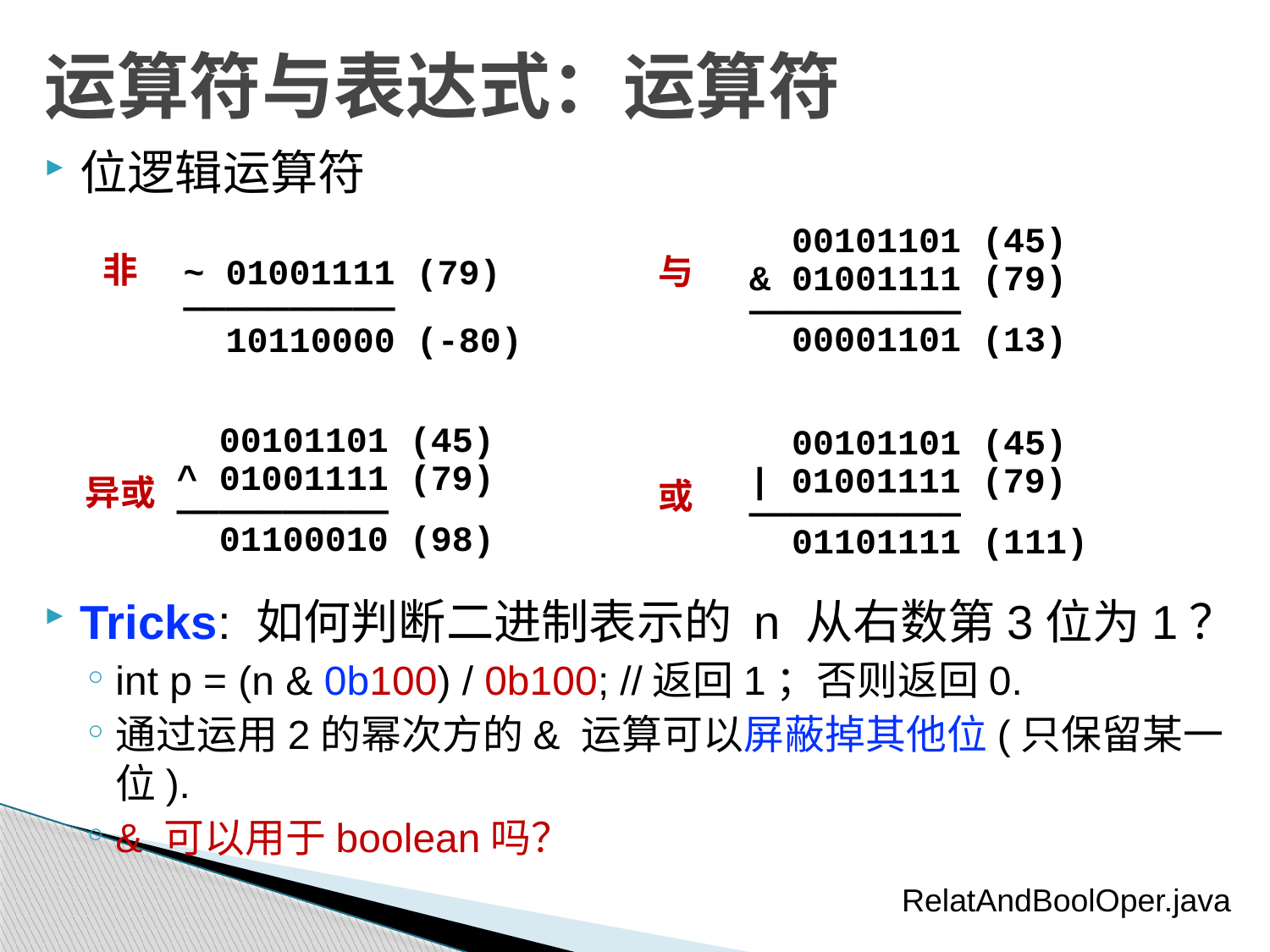

# 运算符与表达式：运算符
位逻辑运算符

Tricks: 如何判断二进制表示的 n 从右数第3位为1？
int p = (n & 0b100) / 0b100; //返回1；否则返回0.
通过运用2的幂次方的& 运算可以屏蔽掉其他位(只保留某一位).
& 可以用于boolean吗？

  00101101 (45)
& 01001111 (79)
——————————
  00001101 (13)
非
与
~ 01001111 (79)
——————————
  10110000 (-80)
  00101101 (45)
^ 01001111 (79)
——————————
  01100010 (98)
  00101101 (45)
| 01001111 (79)
——————————
  01101111 (111)
异或
或
RelatAndBoolOper.java